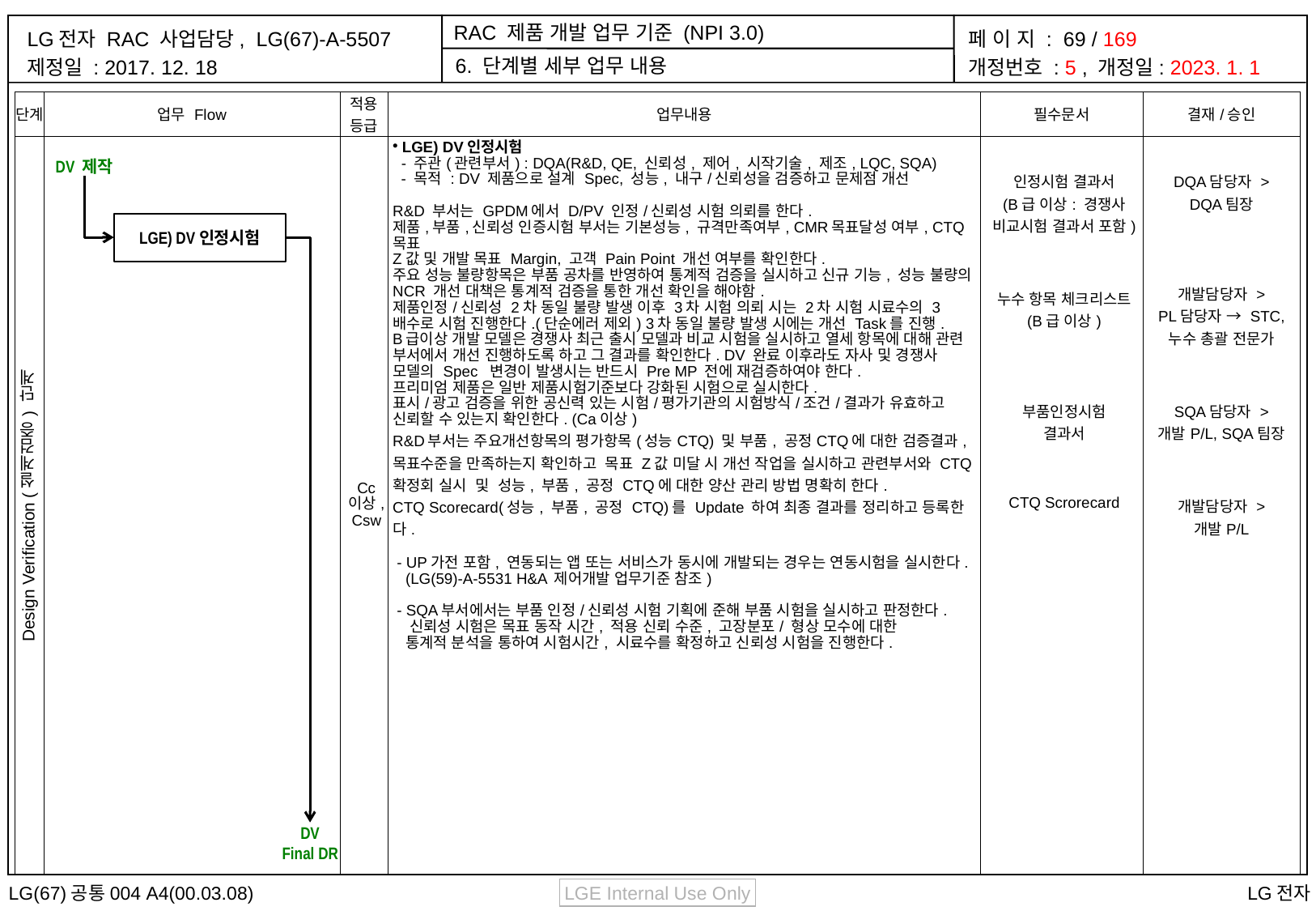

6. 단계별 세부 업무 내용
| 단계 | 업무 Flow | 적용 등급 | 업무내용 | 필수문서 | 결재/승인 |
| --- | --- | --- | --- | --- | --- |
| Design Verification (설계검증) 단계 |  | Cc 이상, Csw | LGE) DV인정시험 - 주관(관련부서) : DQA(R&D, QE, 신뢰성, 제어, 시작기술, 제조, LQC, SQA) - 목적 : DV 제품으로 설계 Spec, 성능, 내구/신뢰성을 검증하고 문제점 개선 R&D 부서는 GPDM에서 D/PV 인정/신뢰성 시험 의뢰를 한다. 제품,부품,신뢰성 인증시험 부서는 기본성능, 규격만족여부, CMR목표달성 여부, CTQ 목표 Z값 및 개발 목표 Margin, 고객 Pain Point 개선 여부를 확인한다. 주요 성능 불량항목은 부품 공차를 반영하여 통계적 검증을 실시하고 신규 기능, 성능 불량의 NCR 개선 대책은 통계적 검증을 통한 개선 확인을 해야함. 제품인정/신뢰성 2차 동일 불량 발생 이후 3차 시험 의뢰 시는 2차 시험 시료수의 3배수로 시험 진행한다.(단순에러 제외) 3차 동일 불량 발생 시에는 개선 Task를 진행. B급이상 개발 모델은 경쟁사 최근 출시 모델과 비교 시험을 실시하고 열세 항목에 대해 관련 부서에서 개선 진행하도록 하고 그 결과를 확인한다. DV 완료 이후라도 자사 및 경쟁사 모델의 Spec 변경이 발생시는 반드시 Pre MP 전에 재검증하여야 한다. 프리미엄 제품은 일반 제품시험기준보다 강화된 시험으로 실시한다. 표시/광고 검증을 위한 공신력 있는 시험/평가기관의 시험방식/조건/결과가 유효하고 신뢰할 수 있는지 확인한다. (Ca이상) R&D부서는 주요개선항목의 평가항목(성능CTQ) 및 부품, 공정CTQ에 대한 검증결과, 목표수준을 만족하는지 확인하고 목표 Z값 미달 시 개선 작업을 실시하고 관련부서와 CTQ 확정회 실시 및 성능, 부품, 공정 CTQ에 대한 양산 관리 방법 명확히 한다. CTQ Scorecard(성능, 부품, 공정 CTQ)를 Update 하여 최종 결과를 정리하고 등록한다. - UP가전 포함, 연동되는 앱 또는 서비스가 동시에 개발되는 경우는 연동시험을 실시한다. (LG(59)-A-5531 H&A 제어개발 업무기준 참조) - SQA부서에서는 부품 인정/신뢰성 시험 기획에 준해 부품 시험을 실시하고 판정한다. 신뢰성 시험은 목표 동작 시간, 적용 신뢰 수준, 고장분포/ 형상 모수에 대한 통계적 분석을 통하여 시험시간, 시료수를 확정하고 신뢰성 시험을 진행한다. | 인정시험 결과서 (B급 이상: 경쟁사 비교시험 결과서 포함) 누수 항목 체크리스트 (B급 이상) 부품인정시험 결과서 CTQ Scrorecard | DQA담당자 > DQA팀장 개발담당자 > PL담당자 → STC, 누수 총괄 전문가 SQA담당자 > 개발P/L, SQA팀장 개발담당자 > 개발P/L |
DV 제작
LGE) DV인정시험
DV
Final DR